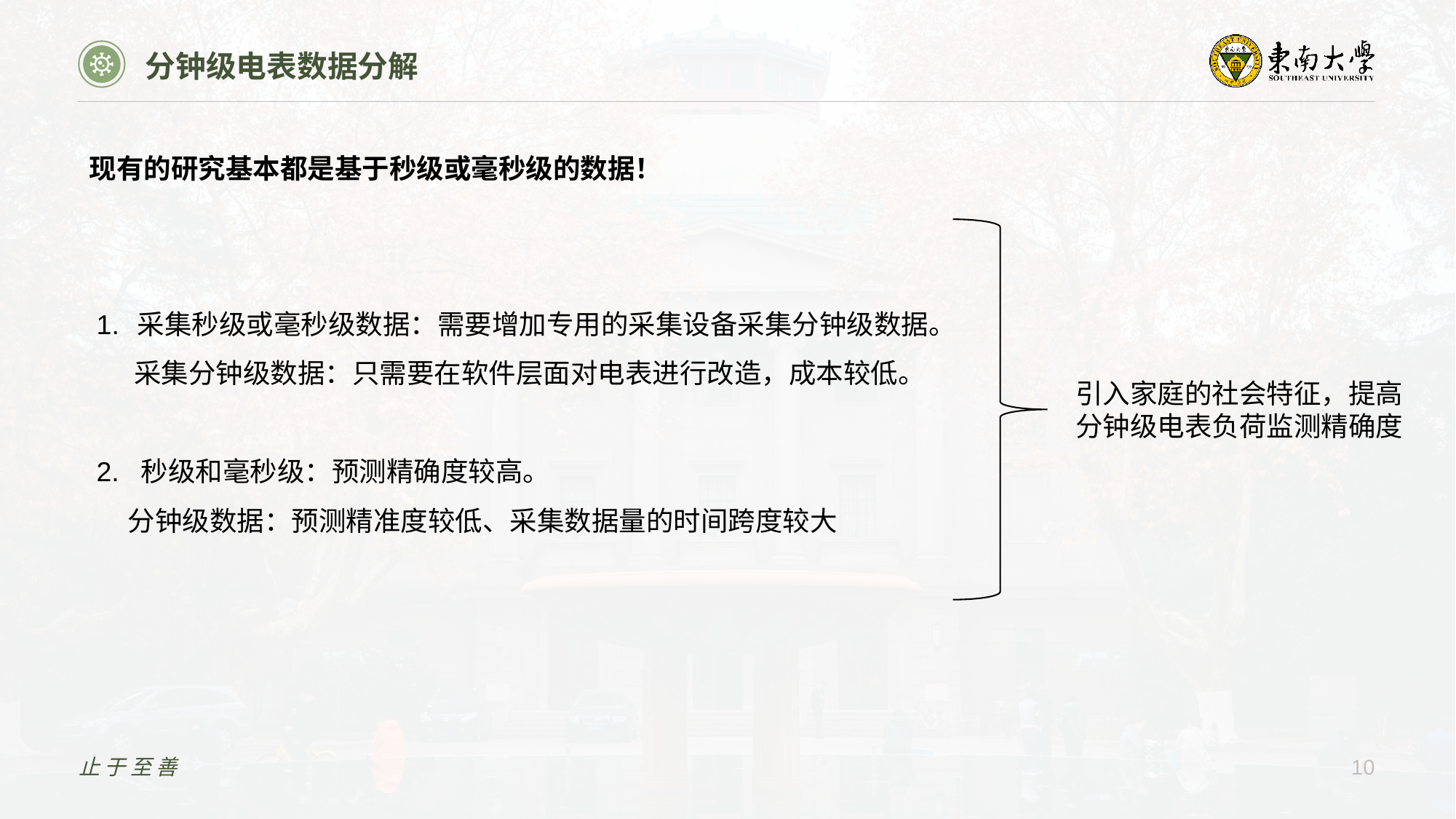

分钟级电表数据分解
现有的研究基本都是基于秒级或毫秒级的数据！

采集秒级或毫秒级数据：需要增加专用的采集设备采集分钟级数据。
     采集分钟级数据：只需要在软件层面对电表进行改造，成本较低。

2.  秒级和毫秒级：预测精确度较高。
    分钟级数据：预测精准度较低、采集数据量的时间跨度较大

引入家庭的社会特征，提高分钟级电表负荷监测精确度
止于至善
10